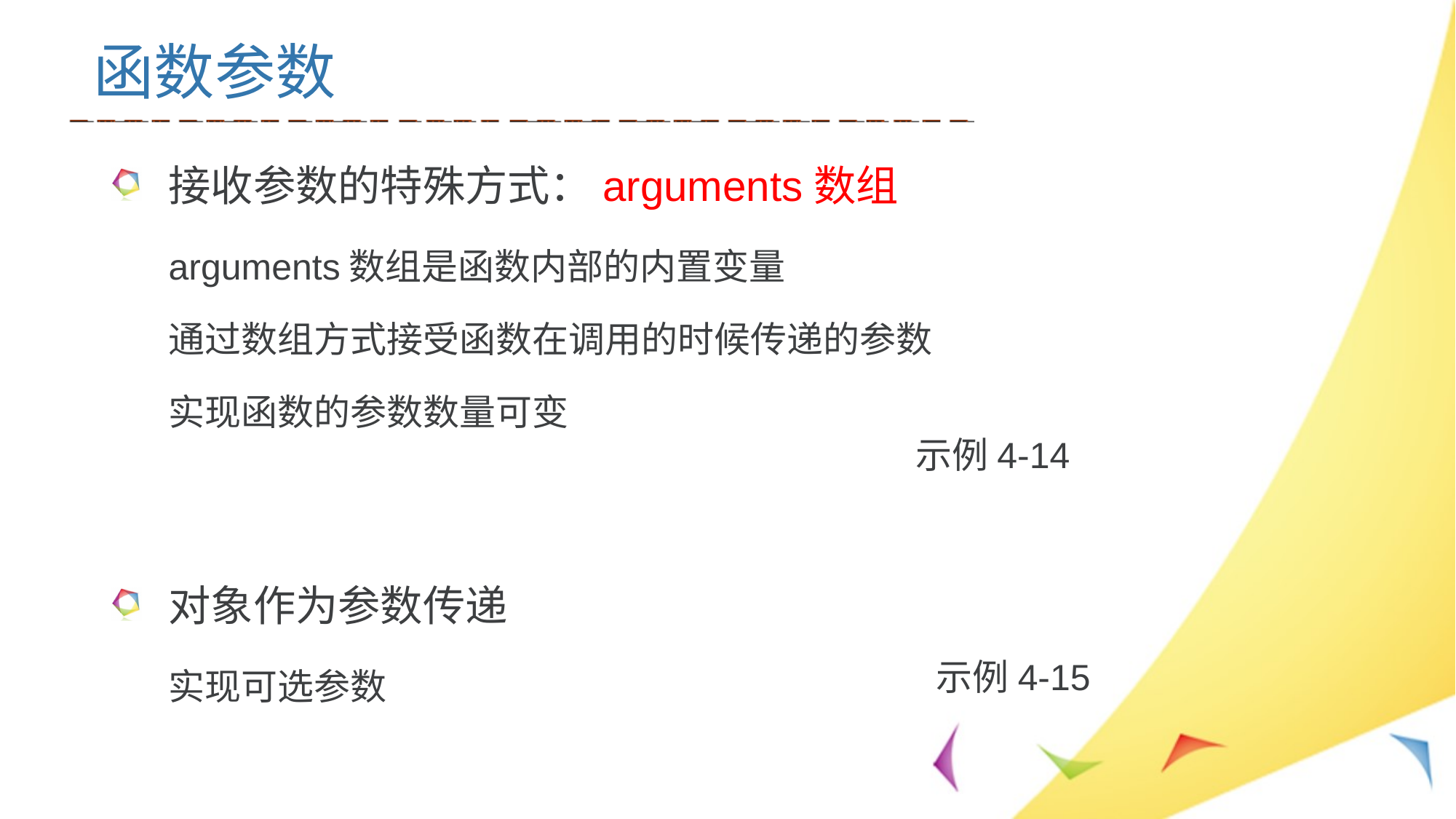

函数参数
接收参数的特殊方式：arguments数组
arguments数组是函数内部的内置变量
通过数组方式接受函数在调用的时候传递的参数
实现函数的参数数量可变

对象作为参数传递
实现可选参数
示例4-14
示例4-15